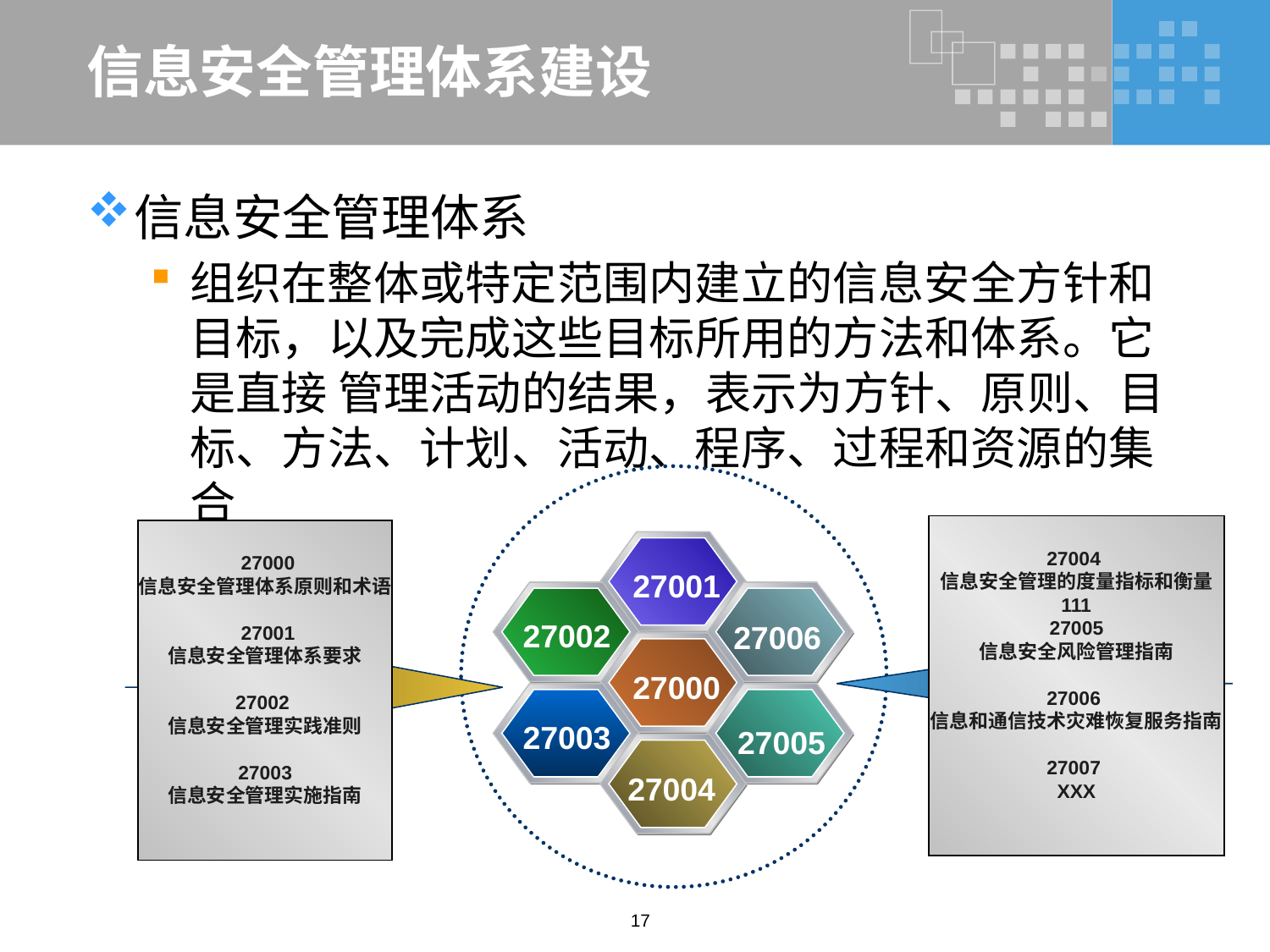

# 信息安全管理体系建设
信息安全管理体系
组织在整体或特定范围内建立的信息安全方针和目标，以及完成这些目标所用的方法和体系。它是直接 管理活动的结果，表示为方针、原则、目标、方法、计划、活动、程序、过程和资源的集合

27004
信息安全管理的度量指标和衡量
111
 27005
信息安全风险管理指南

27006
信息和通信技术灾难恢复服务指南

27007
XXX

 27000
信息安全管理体系原则和术语

 27001
信息安全管理体系要求

27002
信息安全管理实践准则

27003
信息安全管理实施指南

27001

27002

27006

27000

27003

27005

27004

17